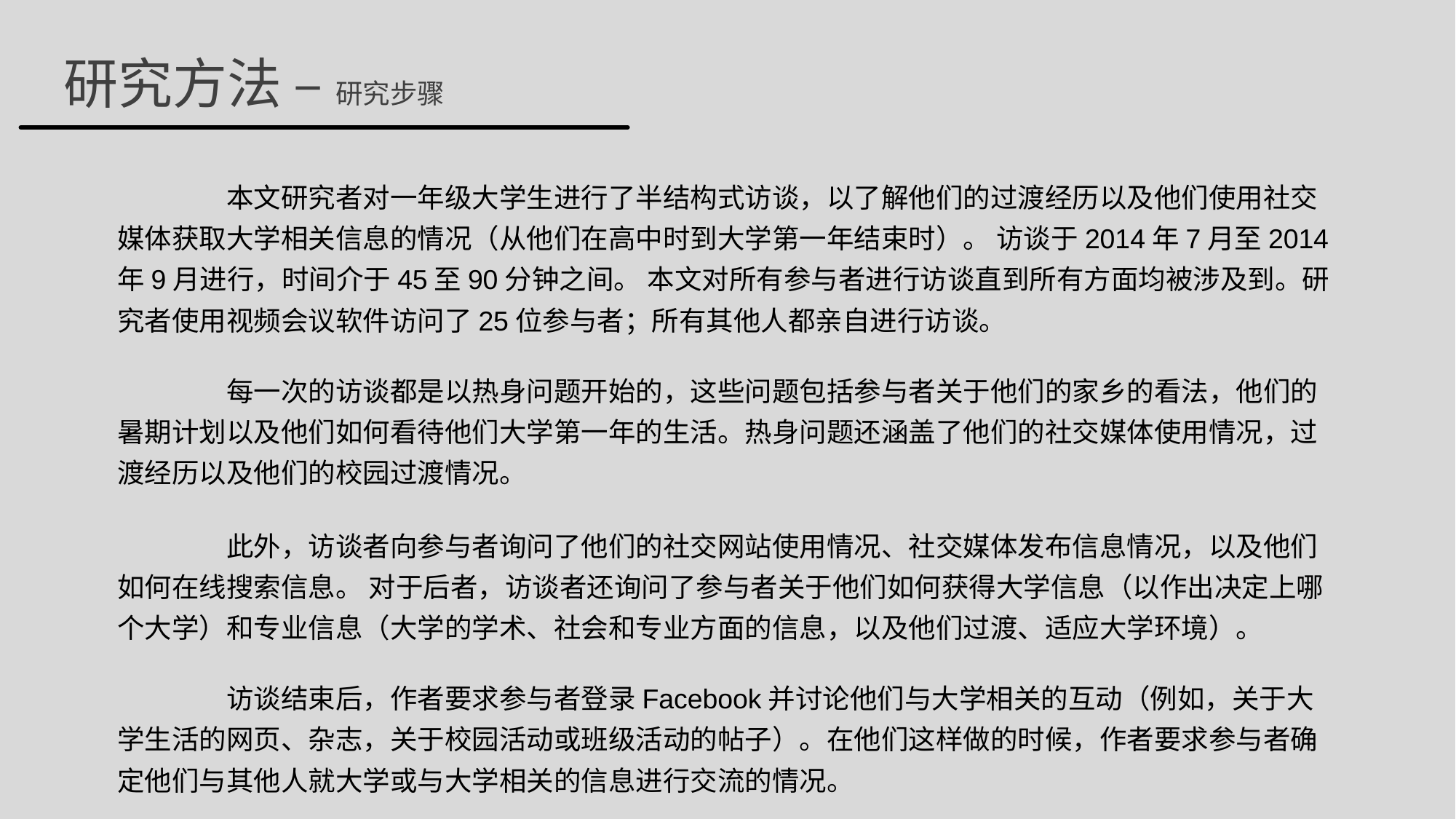

研究方法 – 研究步骤
	本文研究者对一年级大学生进行了半结构式访谈，以了解他们的过渡经历以及他们使用社交媒体获取大学相关信息的情况（从他们在高中时到大学第一年结束时）。 访谈于2014年7月至2014年9月进行，时间介于45至90分钟之间。 本文对所有参与者进行访谈直到所有方面均被涉及到。研究者使用视频会议软件访问了25位参与者；所有其他人都亲自进行访谈。
	每一次的访谈都是以热身问题开始的，这些问题包括参与者关于他们的家乡的看法，他们的暑期计划以及他们如何看待他们大学第一年的生活。热身问题还涵盖了他们的社交媒体使用情况，过渡经历以及他们的校园过渡情况。
	此外，访谈者向参与者询问了他们的社交网站使用情况、社交媒体发布信息情况，以及他们如何在线搜索信息。 对于后者，访谈者还询问了参与者关于他们如何获得大学信息（以作出决定上哪个大学）和专业信息（大学的学术、社会和专业方面的信息，以及他们过渡、适应大学环境）。
	访谈结束后，作者要求参与者登录Facebook并讨论他们与大学相关的互动（例如，关于大学生活的网页、杂志，关于校园活动或班级活动的帖子）。在他们这样做的时候，作者要求参与者确定他们与其他人就大学或与大学相关的信息进行交流的情况。